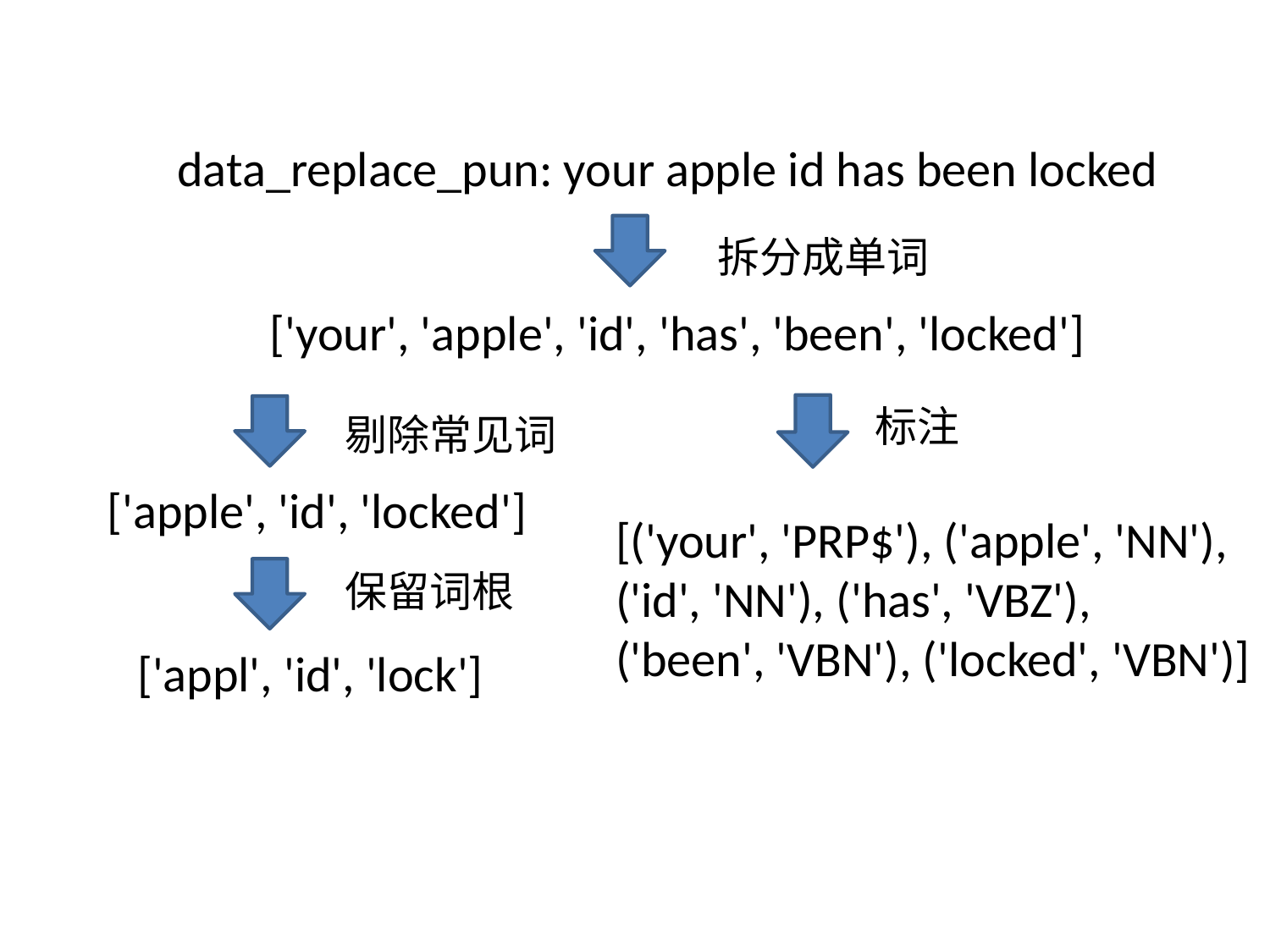

data_replace_pun: your apple id has been locked

拆分成单词
['your', 'apple', 'id', 'has', 'been', 'locked']
标注

[('your', 'PRP$'), ('apple', 'NN'), ('id', 'NN'), ('has', 'VBZ'),
('been', 'VBN'), ('locked', 'VBN')]

剔除常见词
['apple', 'id', 'locked']

保留词根
['appl', 'id', 'lock']